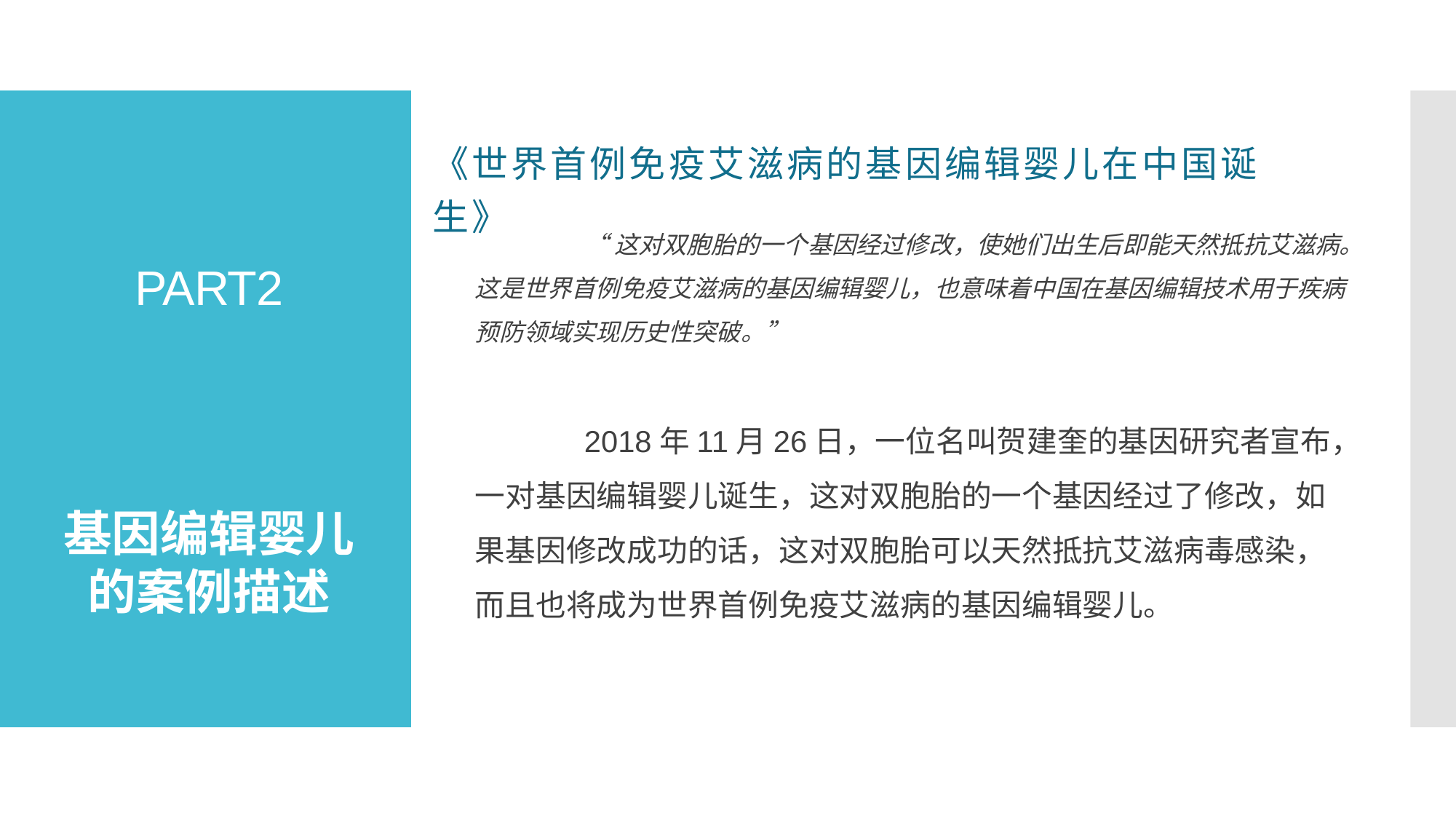

《世界首例免疫艾滋病的基因编辑婴儿在中国诞生》
PART2
	“这对双胞胎的一个基因经过修改，使她们出生后即能天然抵抗艾滋病。这是世界首例免疫艾滋病的基因编辑婴儿，也意味着中国在基因编辑技术用于疾病预防领域实现历史性突破。”
	2018年11月26日，一位名叫贺建奎的基因研究者宣布，一对基因编辑婴儿诞生，这对双胞胎的一个基因经过了修改，如果基因修改成功的话，这对双胞胎可以天然抵抗艾滋病毒感染，而且也将成为世界首例免疫艾滋病的基因编辑婴儿。
基因编辑婴儿的案例描述